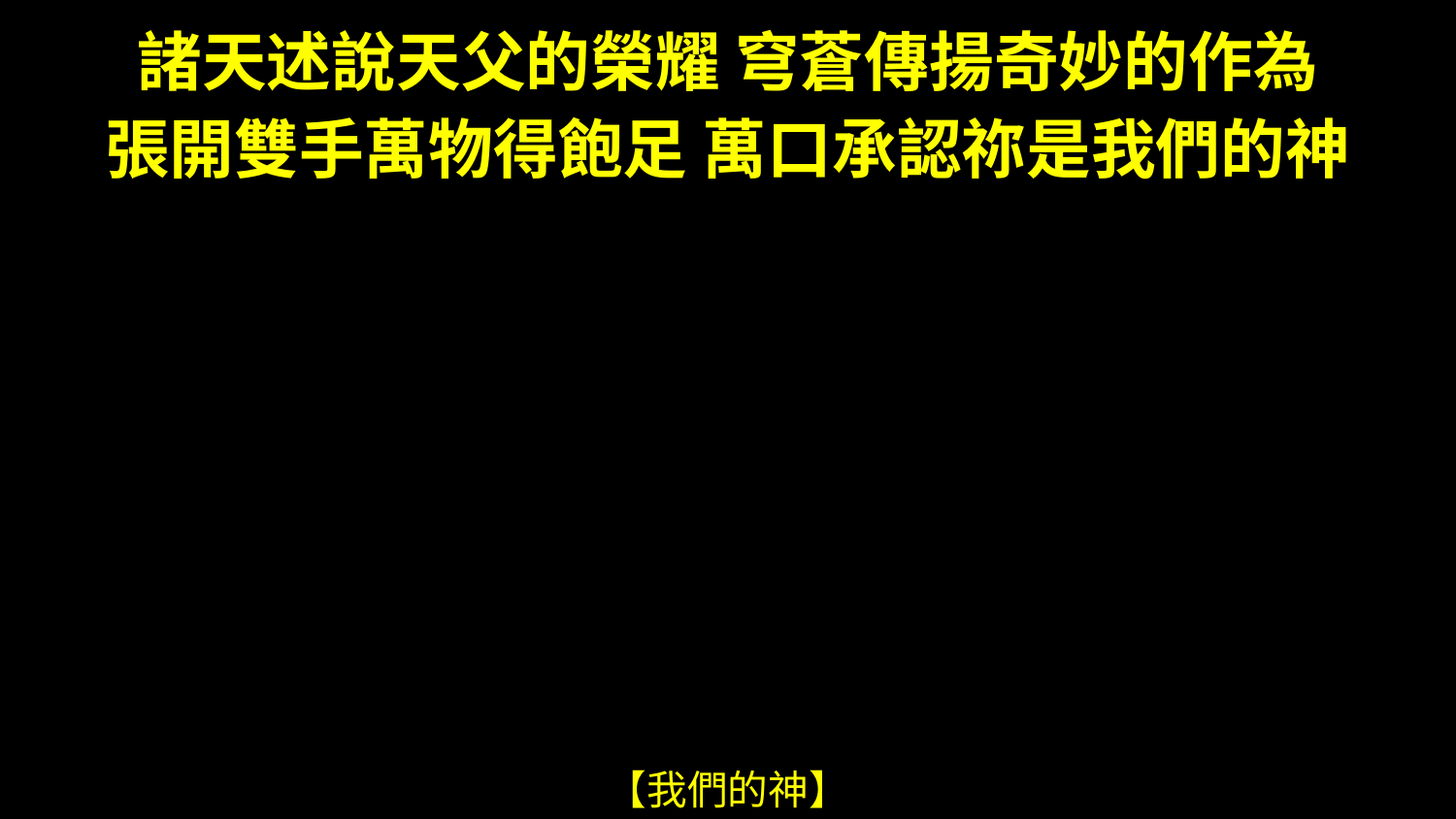

諸天述說天父的榮耀 穹蒼傳揚奇妙的作為
#
張開雙手萬物得飽足 萬口承認祢是我們的神
【我們的神】